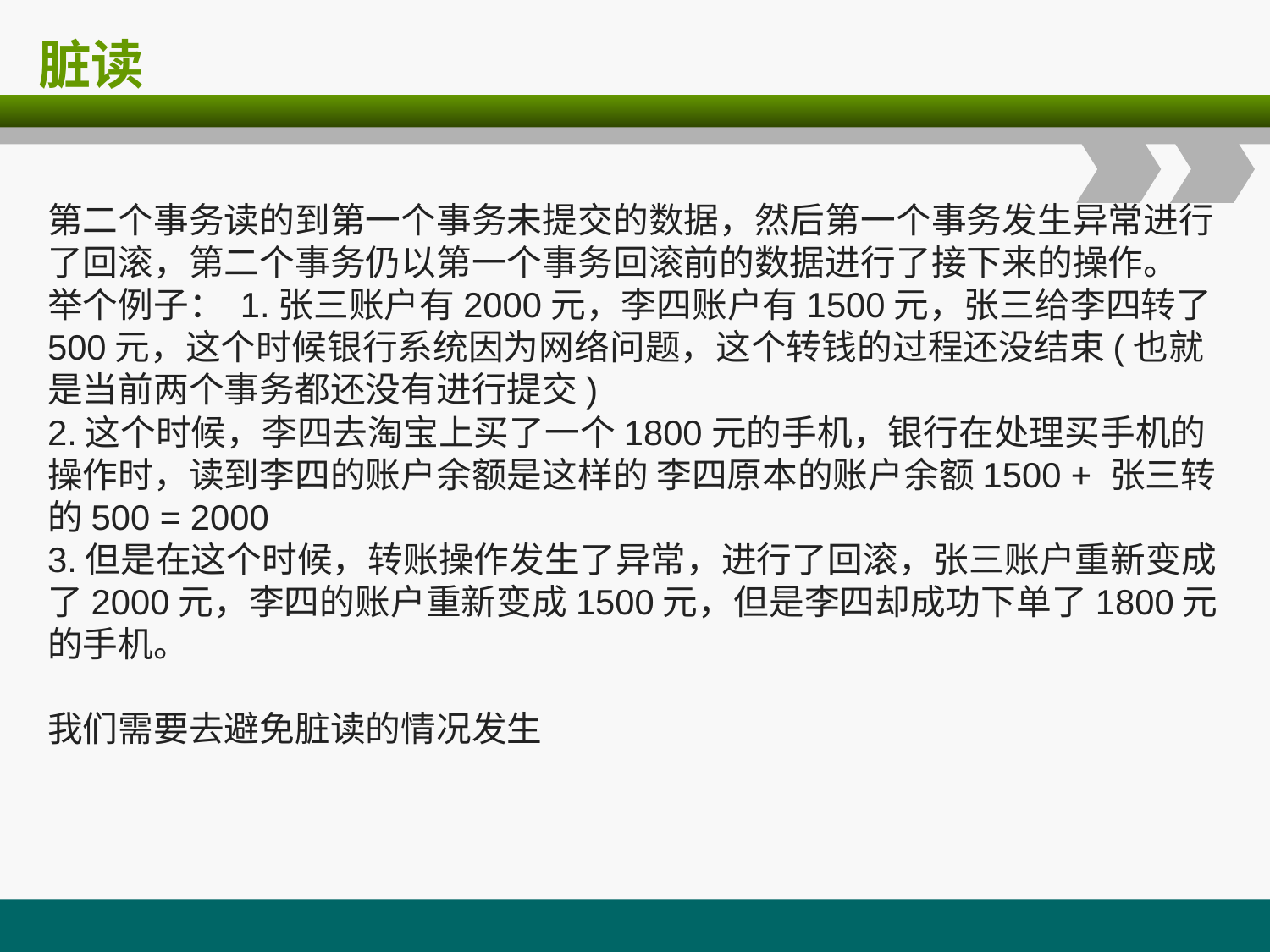

# 脏读
第二个事务读的到第一个事务未提交的数据，然后第一个事务发生异常进行了回滚，第二个事务仍以第一个事务回滚前的数据进行了接下来的操作。
举个例子： 1.张三账户有2000元，李四账户有1500元，张三给李四转了500元，这个时候银行系统因为网络问题，这个转钱的过程还没结束(也就是当前两个事务都还没有进行提交)
2.这个时候，李四去淘宝上买了一个1800元的手机，银行在处理买手机的操作时，读到李四的账户余额是这样的 李四原本的账户余额1500 + 张三转的500 = 2000
3.但是在这个时候，转账操作发生了异常，进行了回滚，张三账户重新变成了2000元，李四的账户重新变成1500元，但是李四却成功下单了1800元的手机。

我们需要去避免脏读的情况发生